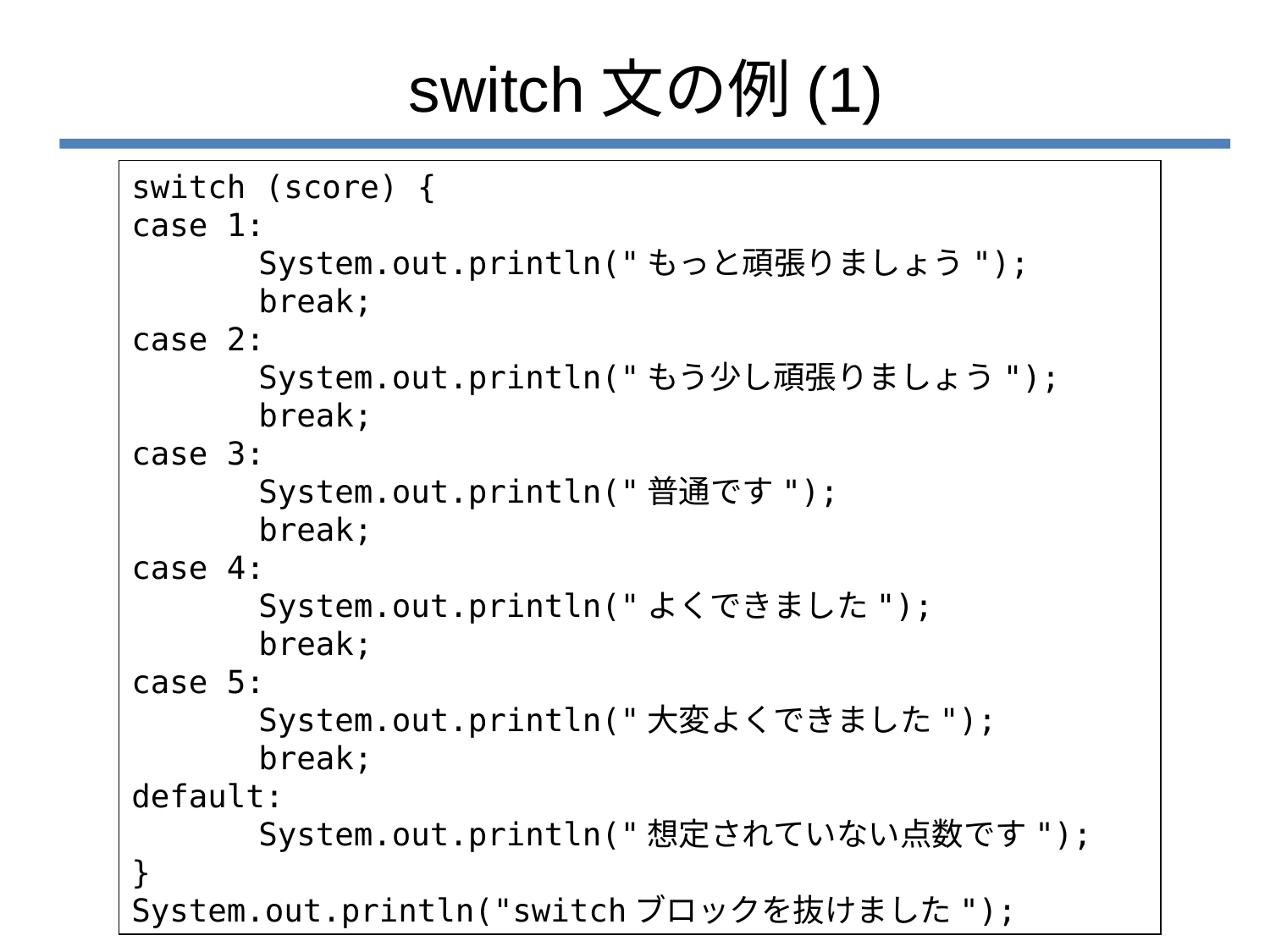

# switch文の例(1)
switch (score) {
case 1:
	System.out.println("もっと頑張りましょう");
	break;
case 2:
	System.out.println("もう少し頑張りましょう");
	break;
case 3:
	System.out.println("普通です");
	break;
case 4:
	System.out.println("よくできました");
	break;
case 5:
	System.out.println("大変よくできました");
	break;
default:
	System.out.println("想定されていない点数です");
}
System.out.println("switchブロックを抜けました");